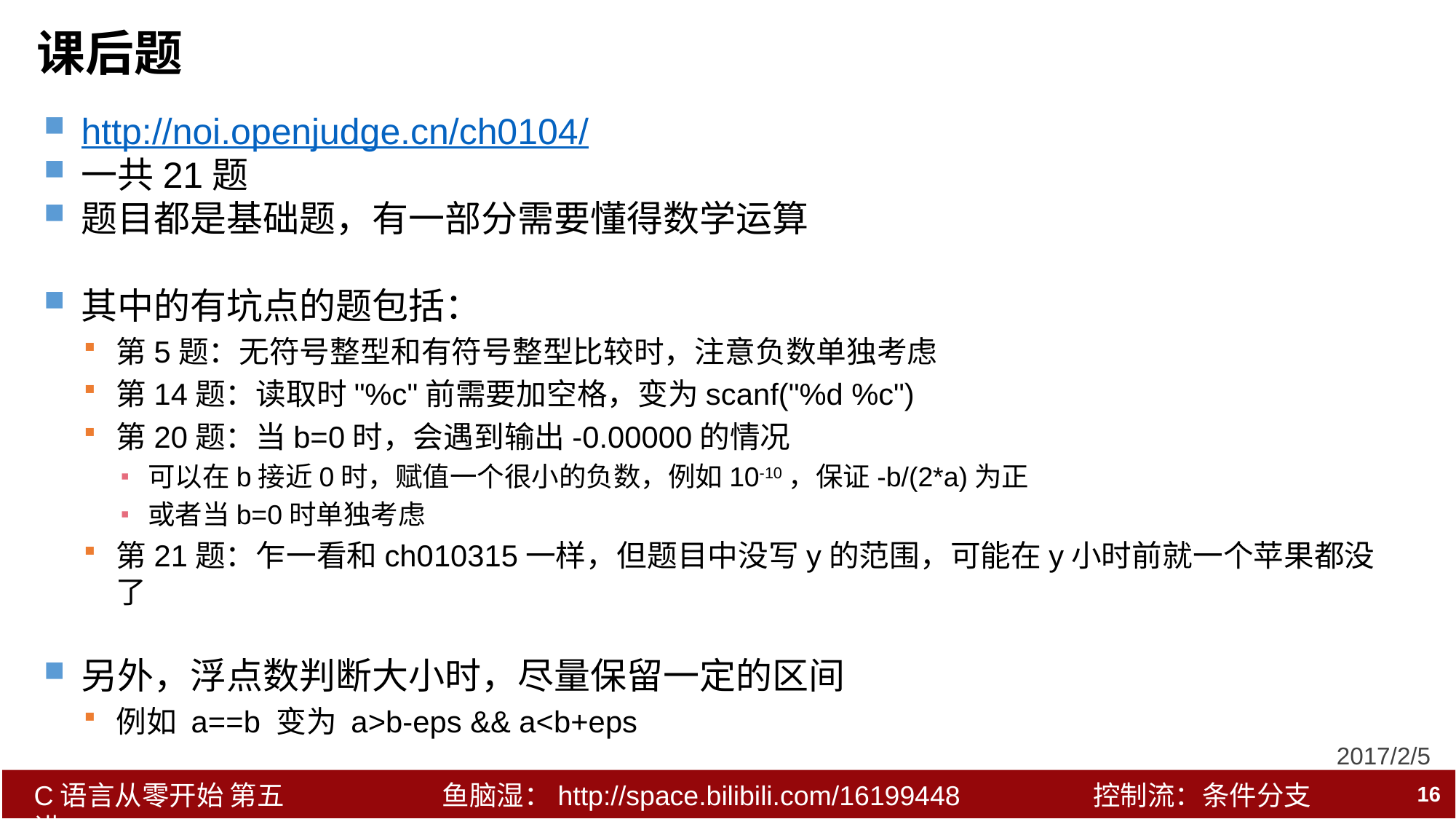

# 课后题
http://noi.openjudge.cn/ch0104/
一共21题
题目都是基础题，有一部分需要懂得数学运算

其中的有坑点的题包括：
第5题：无符号整型和有符号整型比较时，注意负数单独考虑
第14题：读取时"%c"前需要加空格，变为scanf("%d %c")
第20题：当b=0时，会遇到输出-0.00000的情况
可以在b接近0时，赋值一个很小的负数，例如10-10，保证-b/(2*a)为正
或者当b=0时单独考虑
第21题：乍一看和ch010315一样，但题目中没写y的范围，可能在y小时前就一个苹果都没了

另外，浮点数判断大小时，尽量保留一定的区间
例如 a==b 变为 a>b-eps && a<b+eps
2017/2/5
16